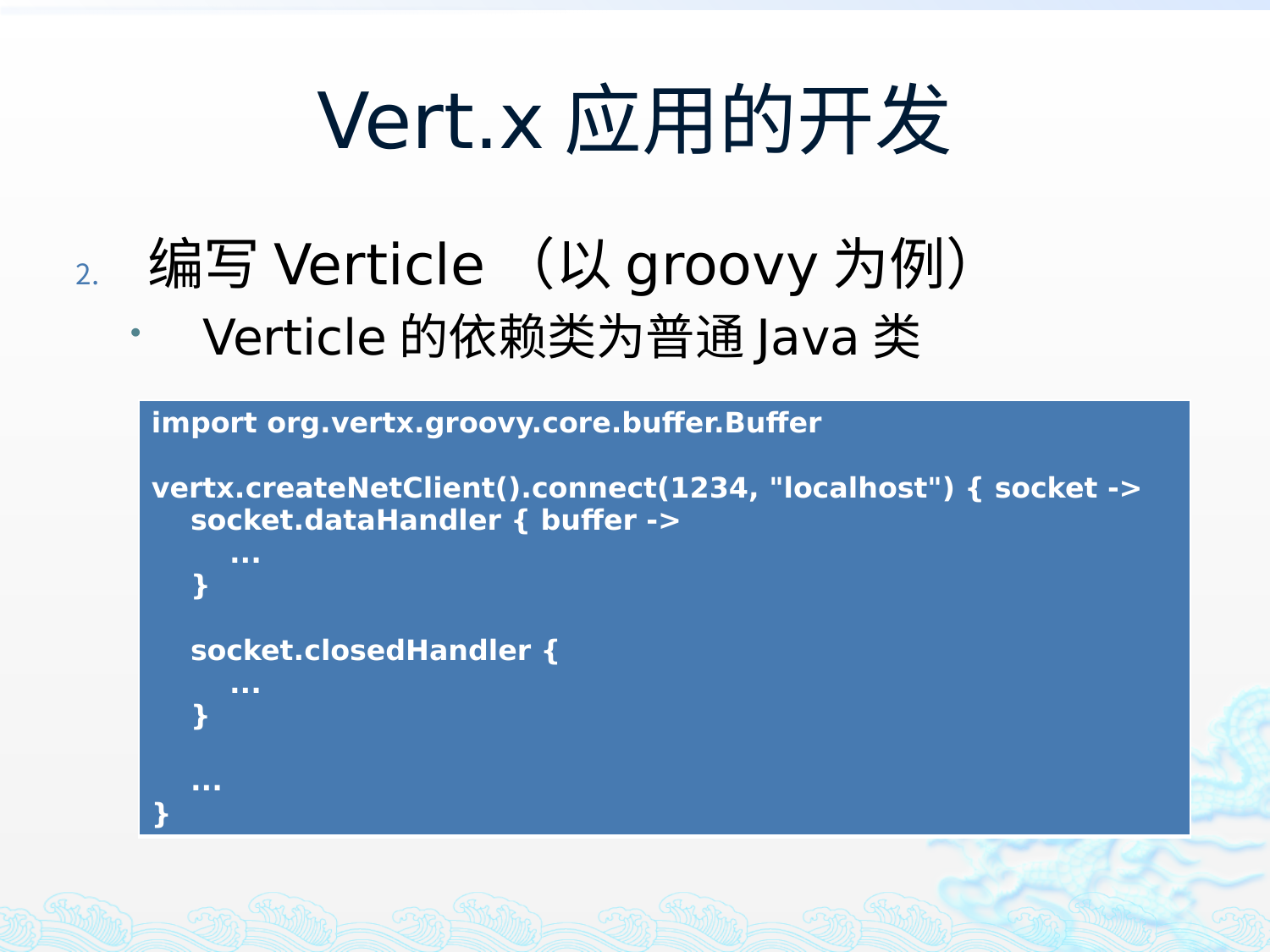

# Vert.x应用的开发
编写Verticle（以groovy为例）
Verticle的依赖类为普通Java类
| import org.vertx.groovy.core.buffer.Buffer vertx.createNetClient().connect(1234, "localhost") { socket -> socket.dataHandler { buffer -> ... } socket.closedHandler { ... } ... } |
| --- |